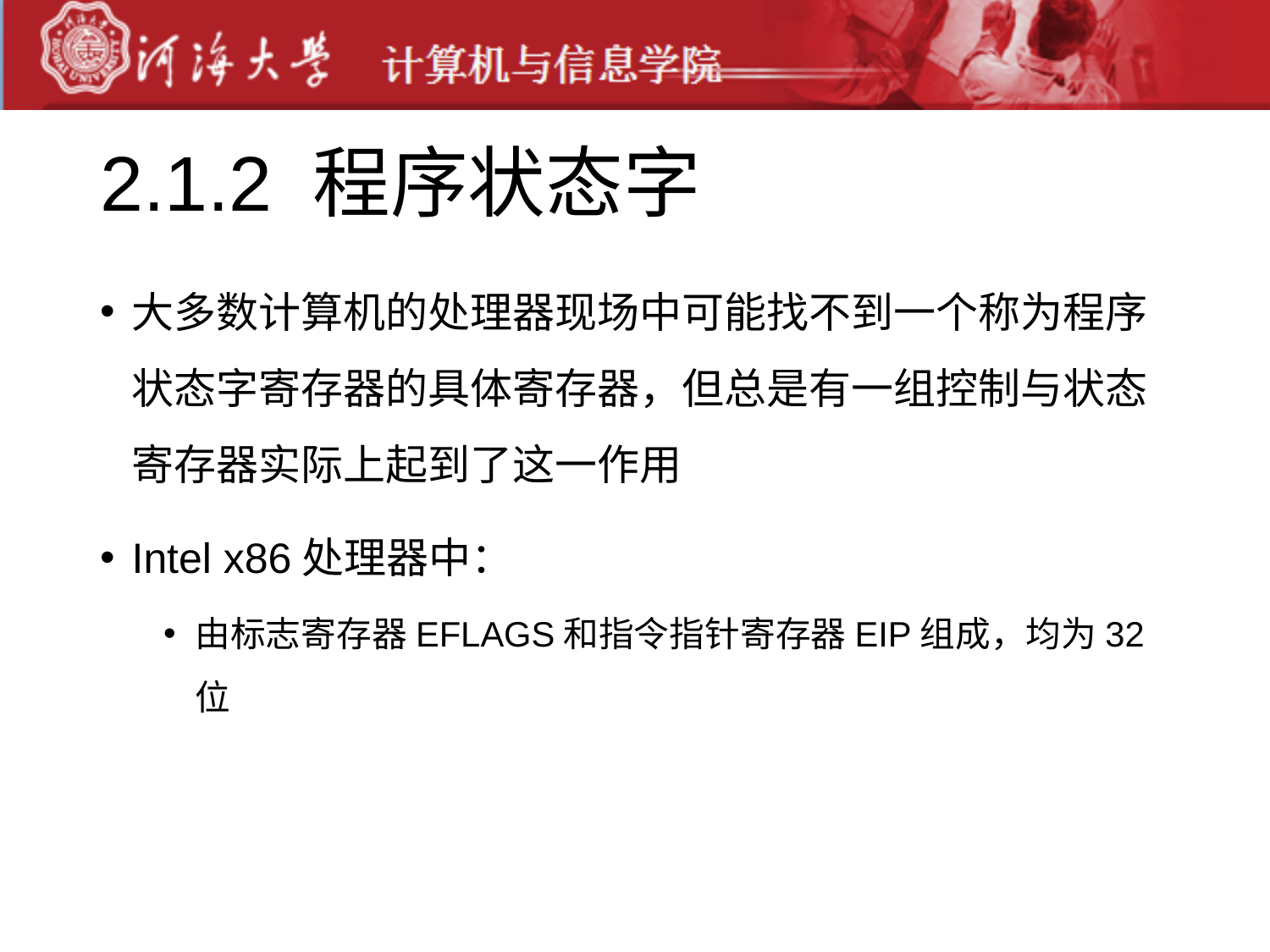

# 2.1.2 程序状态字
大多数计算机的处理器现场中可能找不到一个称为程序状态字寄存器的具体寄存器，但总是有一组控制与状态寄存器实际上起到了这一作用
Intel x86处理器中：
由标志寄存器EFLAGS和指令指针寄存器EIP组成，均为32位